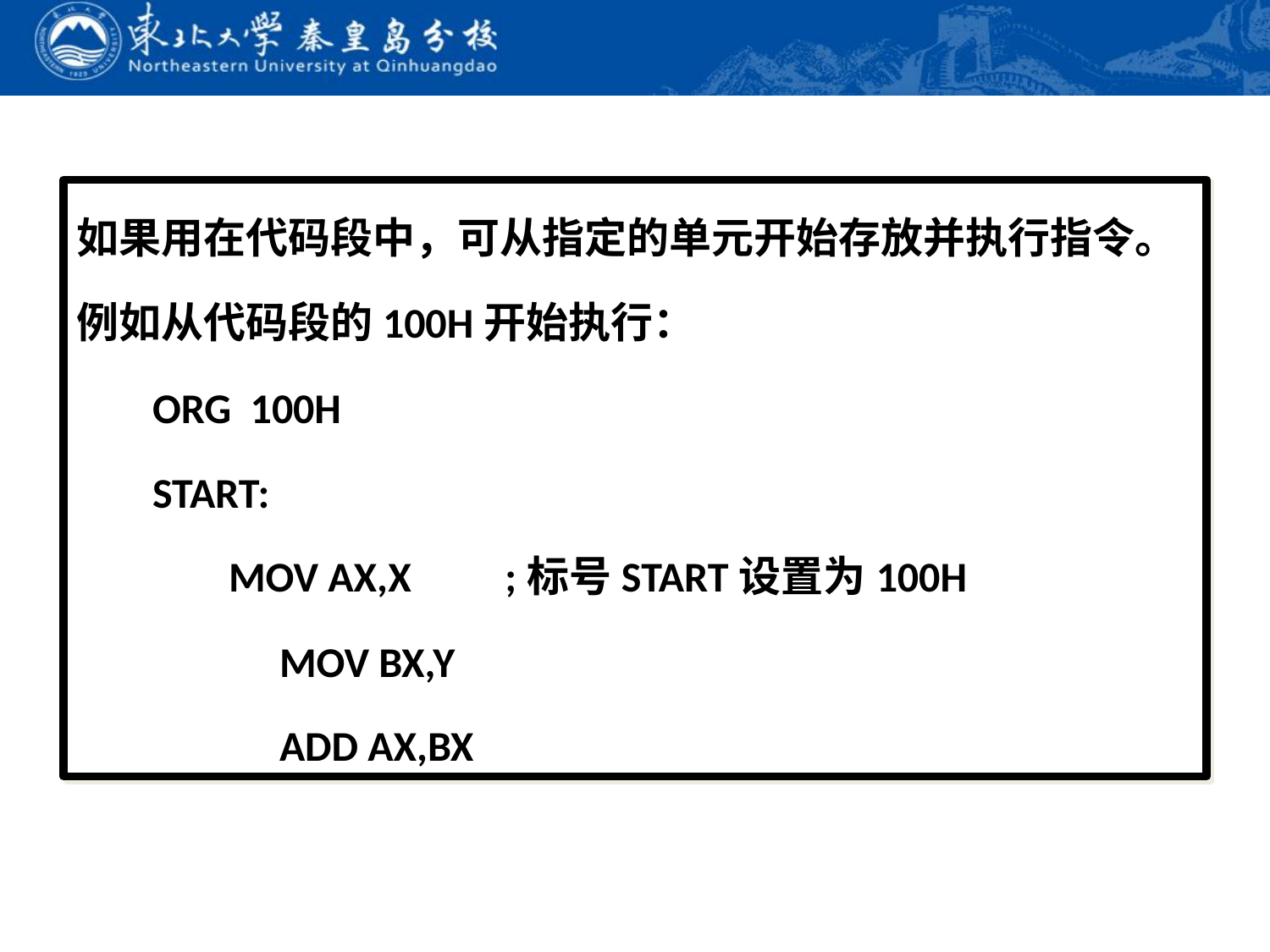

如果用在代码段中，可从指定的单元开始存放并执行指令。
例如从代码段的100H开始执行：
        ORG  100H
        START:
                MOV AX,X	;标号START设置为100H
		   MOV BX,Y
      	   ADD AX,BX